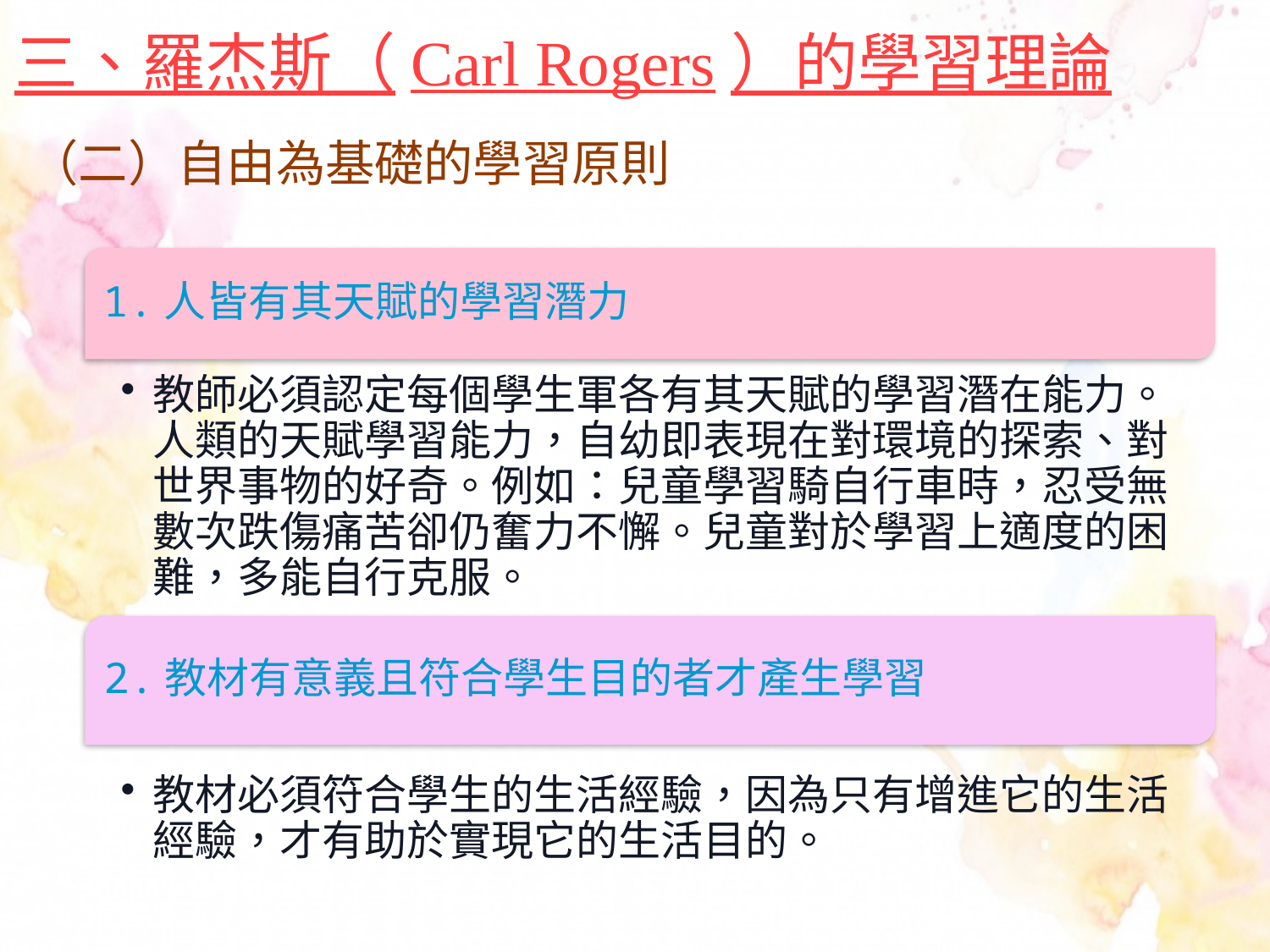

三、羅杰斯（Carl Rogers）的學習理論
（二）自由為基礎的學習原則
1.人皆有其天賦的學習潛力
教師必須認定每個學生軍各有其天賦的學習潛在能力。人類的天賦學習能力，自幼即表現在對環境的探索、對世界事物的好奇。例如：兒童學習騎自行車時，忍受無數次跌傷痛苦卻仍奮力不懈。兒童對於學習上適度的困難，多能自行克服。
2.教材有意義且符合學生目的者才產生學習
教材必須符合學生的生活經驗，因為只有增進它的生活經驗，才有助於實現它的生活目的。